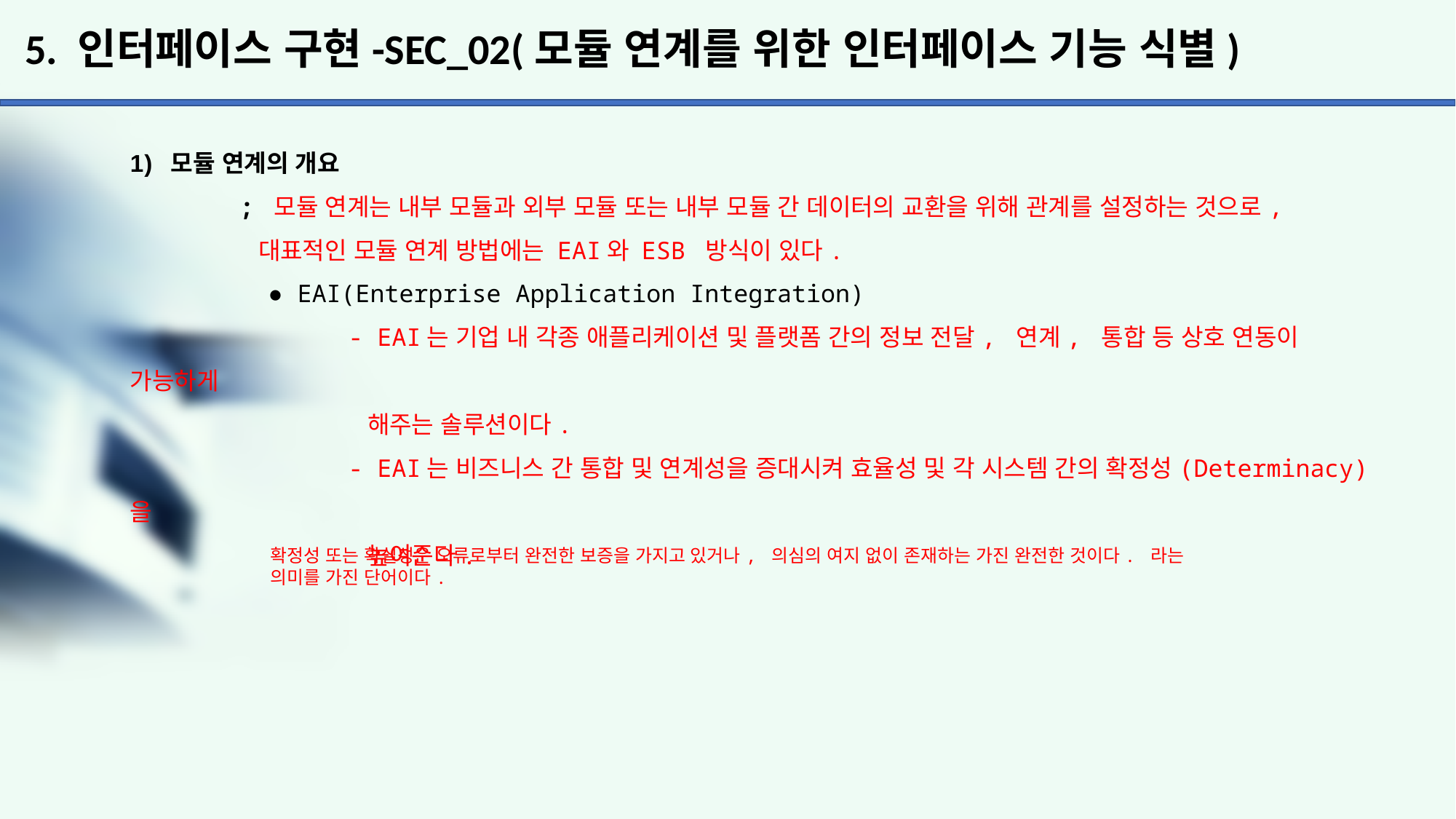

# 5. 인터페이스 구현-SEC_02(모듈 연계를 위한 인터페이스 기능 식별)
모듈 연계의 개요
	; 모듈 연계는 내부 모듈과 외부 모듈 또는 내부 모듈 간 데이터의 교환을 위해 관계를 설정하는 것으로,
	  대표적인 모듈 연계 방법에는 EAI와 ESB 방식이 있다.
	  ● EAI(Enterprise Application Integration)
		- EAI는 기업 내 각종 애플리케이션 및 플랫폼 간의 정보 전달, 연계, 통합 등 상호 연동이 가능하게
		  해주는 솔루션이다.
		- EAI는 비즈니스 간 통합 및 연계성을 증대시켜 효율성 및 각 시스템 간의 확정성(Determinacy)을
		  높여준다.

확정성 또는 확실성은 오류로부터 완전한 보증을 가지고 있거나, 의심의 여지 없이 존재하는 가진 완전한 것이다. 라는
의미를 가진 단어이다.